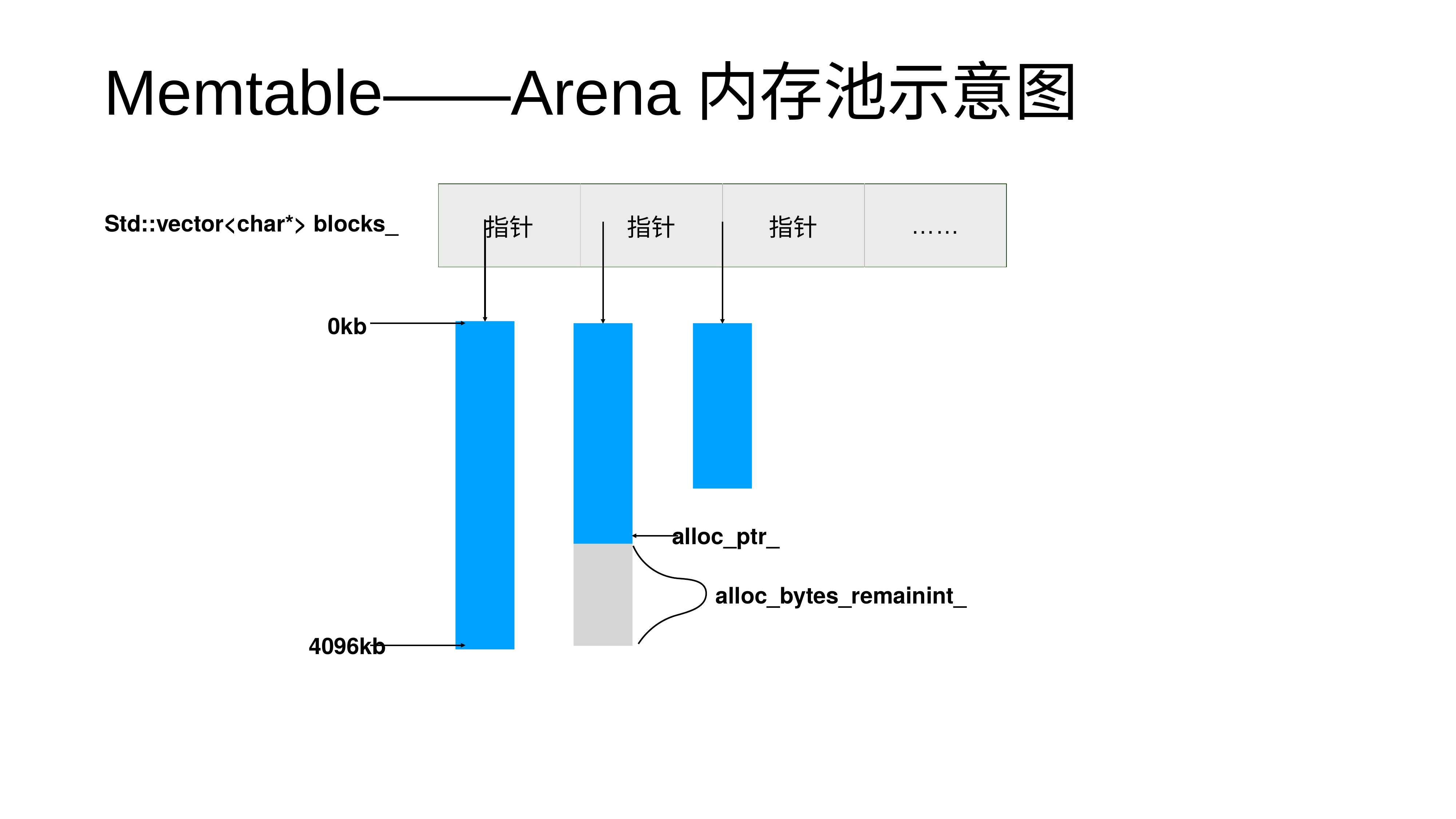

# Memtable——Arena内存池示意图
| 指针 | 指针 | 指针 | …… |
| --- | --- | --- | --- |
Std::vector<char*> blocks_

0kb

alloc_ptr_

alloc_bytes_remainint_
4096kb